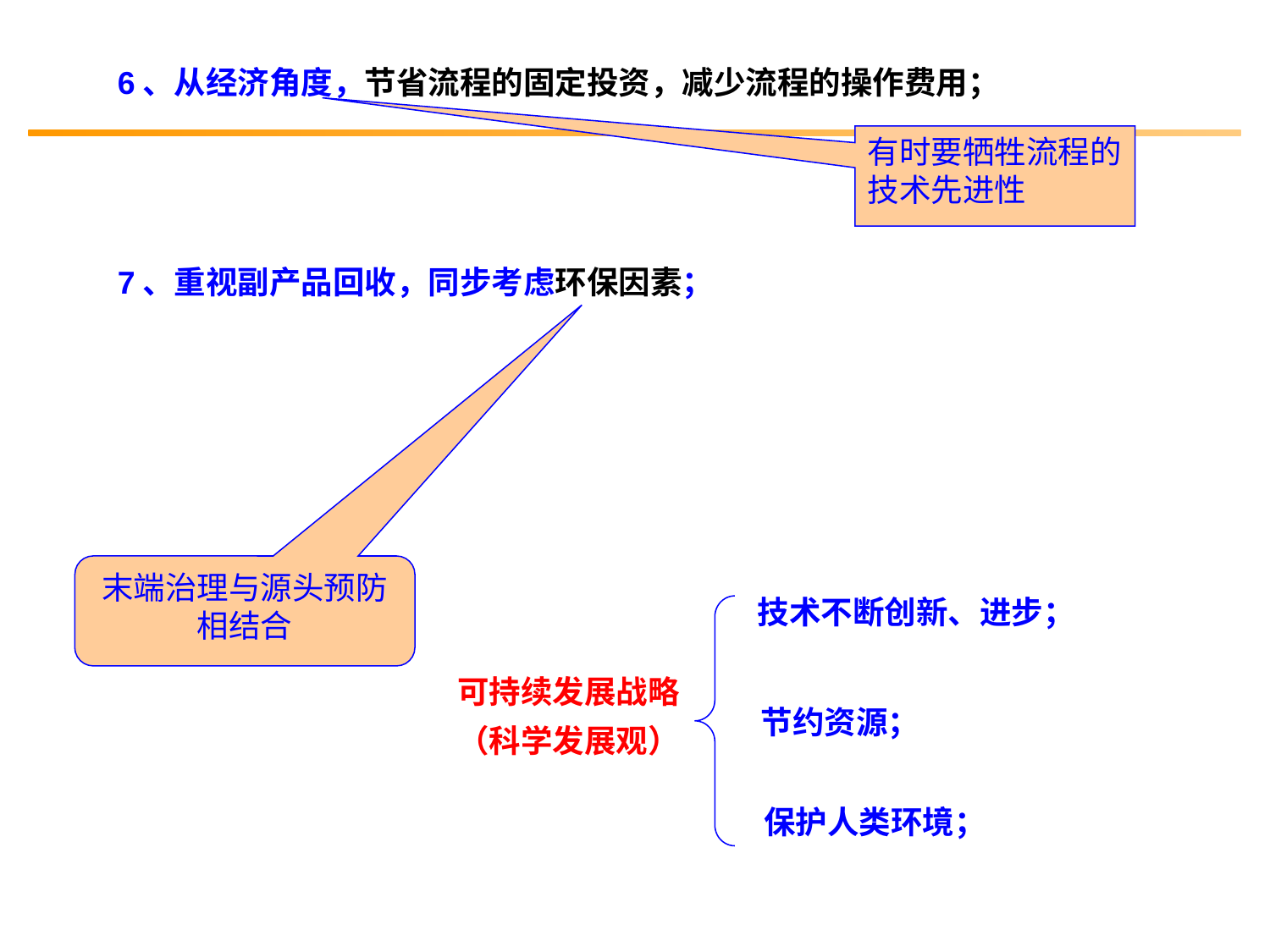

6、从经济角度，节省流程的固定投资，减少流程的操作费用；
有时要牺牲流程的技术先进性
7、重视副产品回收，同步考虑环保因素；
末端治理与源头预防相结合
技术不断创新、进步；

可持续发展战略
（科学发展观）
节约资源；
保护人类环境；